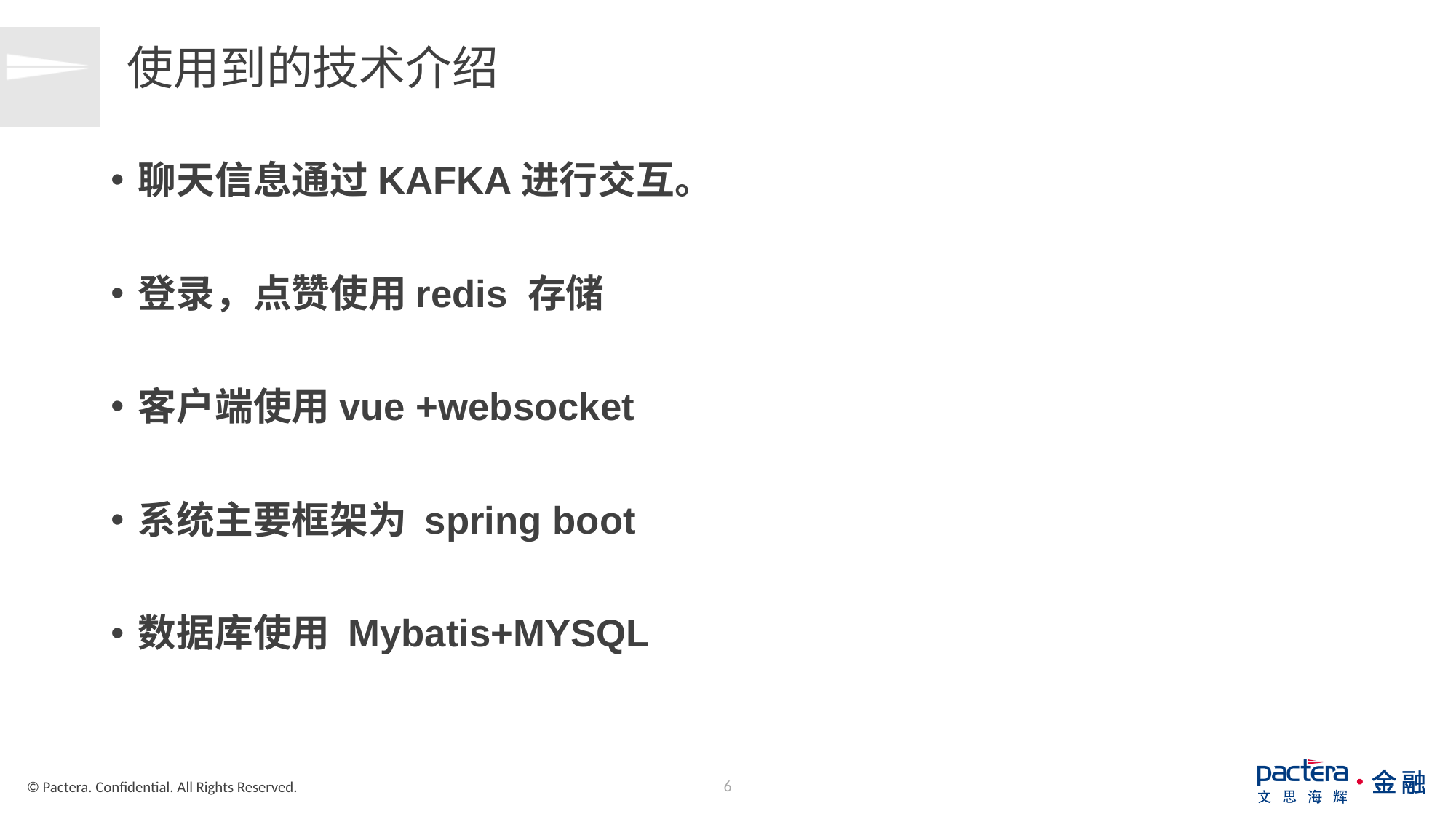

# 使用到的技术介绍
聊天信息通过KAFKA进行交互。

登录，点赞使用redis 存储

客户端使用vue +websocket

系统主要框架为 spring boot

数据库使用 Mybatis+MYSQL
6